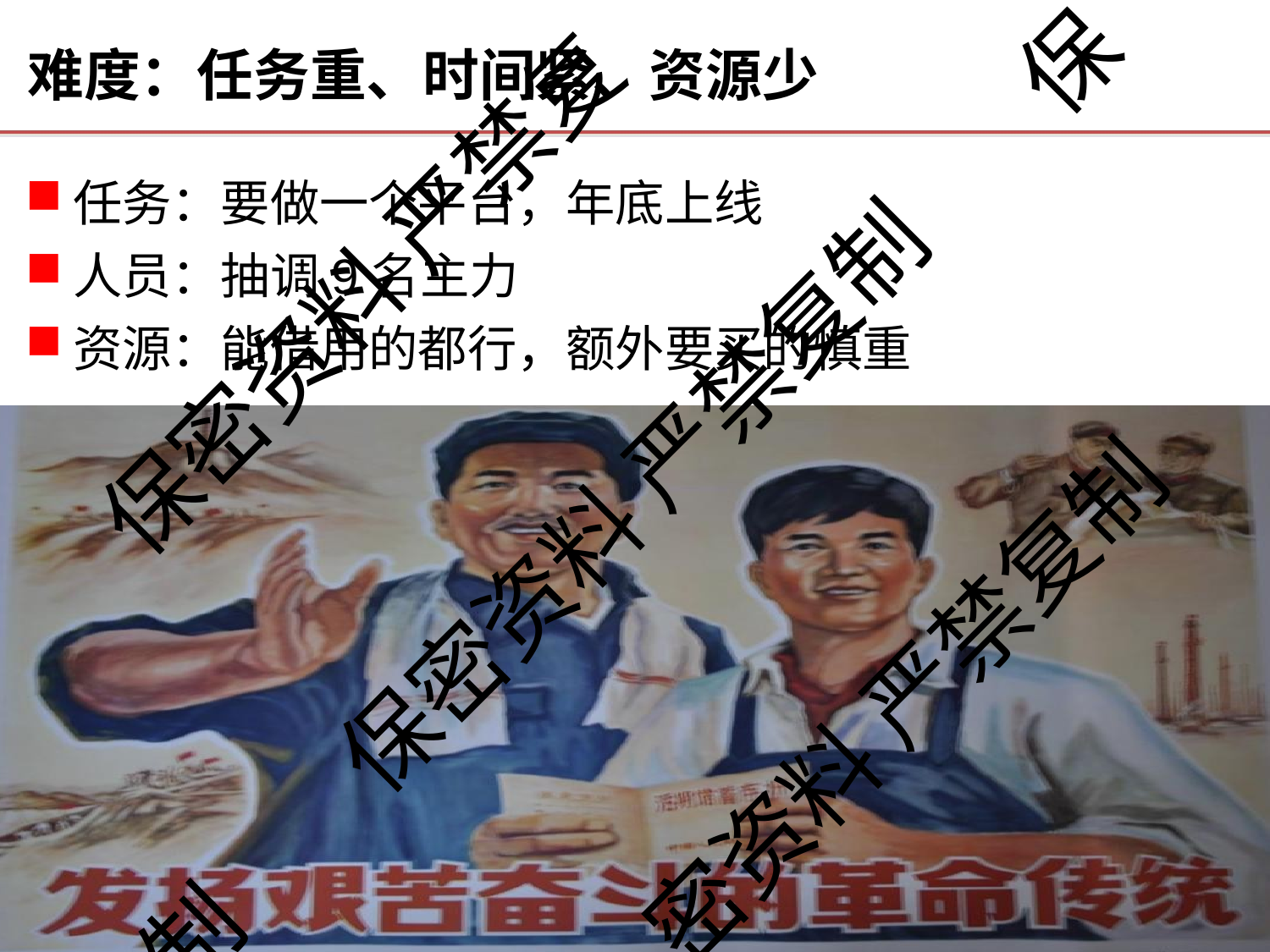

保
# 难度：任务重、时间紧、资源少

任务：要做一个平台，年底上线
人员：抽调9名主力
资源：能借用的都行，额外要买的慎重
保密资料 严禁复

保密资料 严禁复制
密资料 严禁复制

5
制